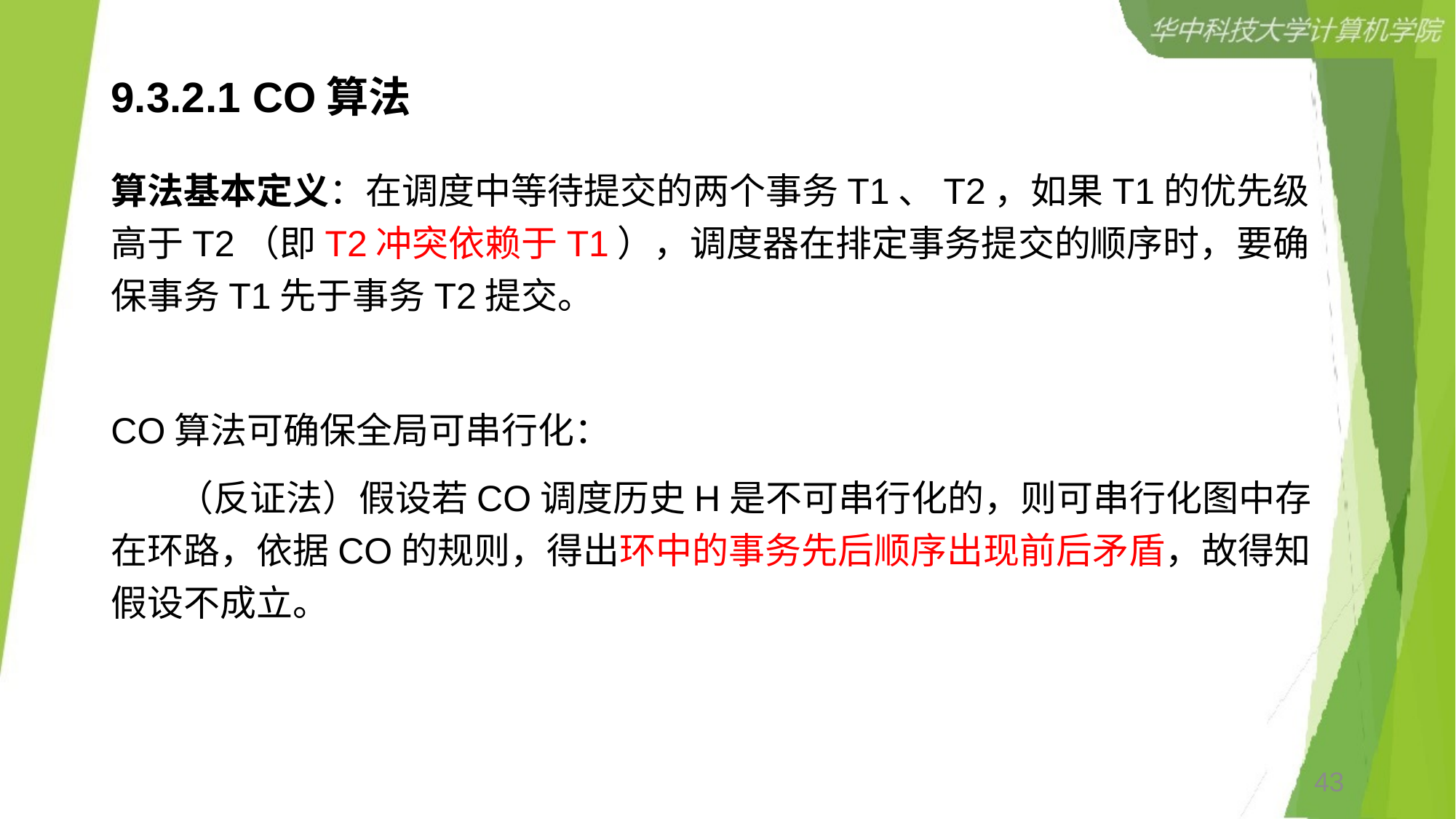

# 9.3.2.1 CO算法
算法基本定义：在调度中等待提交的两个事务T1、T2，如果T1的优先级高于T2（即T2冲突依赖于T1），调度器在排定事务提交的顺序时，要确保事务T1先于事务T2提交。

CO算法可确保全局可串行化：
       （反证法）假设若CO调度历史H是不可串行化的，则可串行化图中存在环路，依据CO的规则，得出环中的事务先后顺序出现前后矛盾，故得知假设不成立。
43